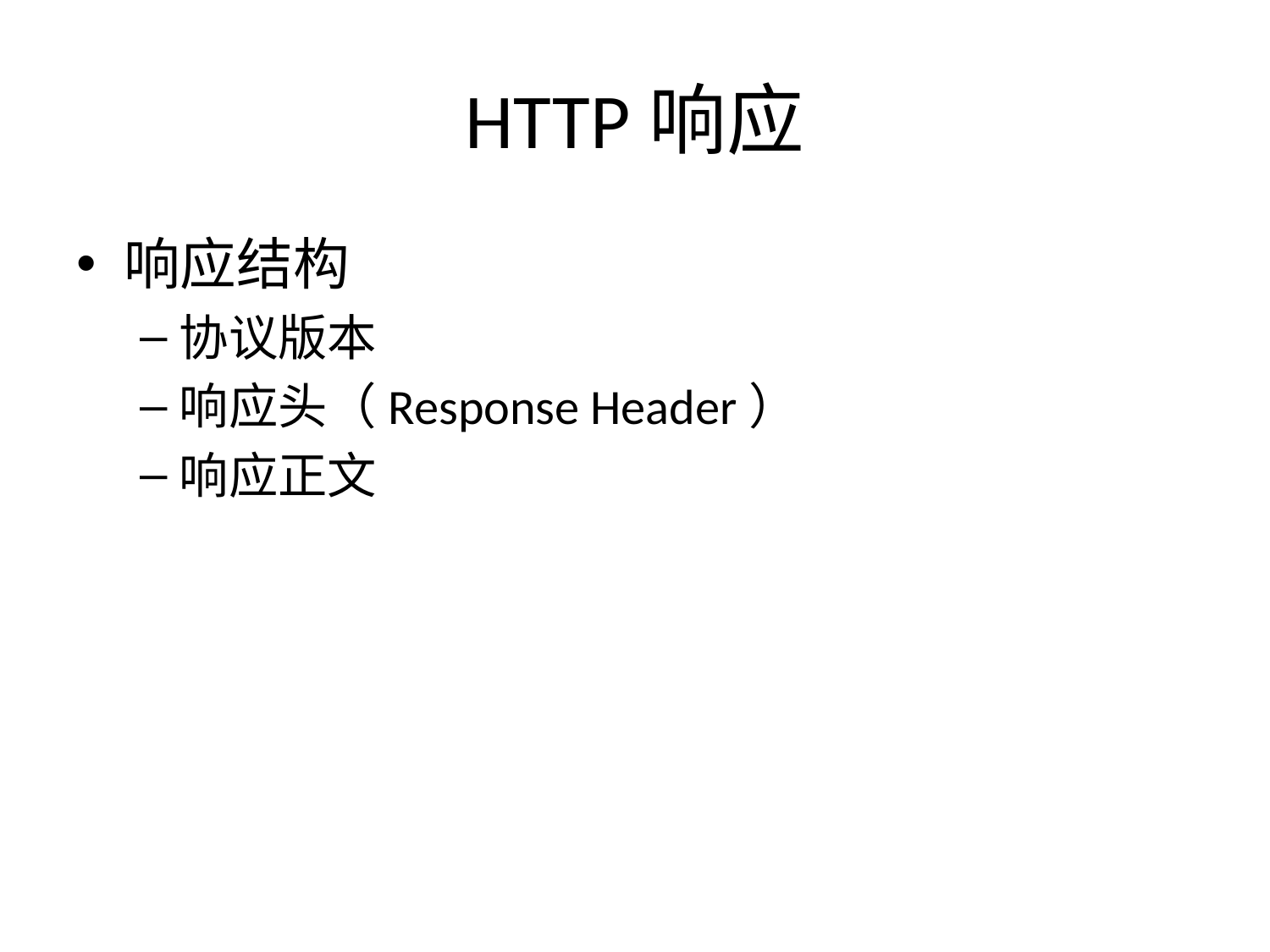

# HTTP响应
响应结构
协议版本
响应头（Response Header）
响应正文